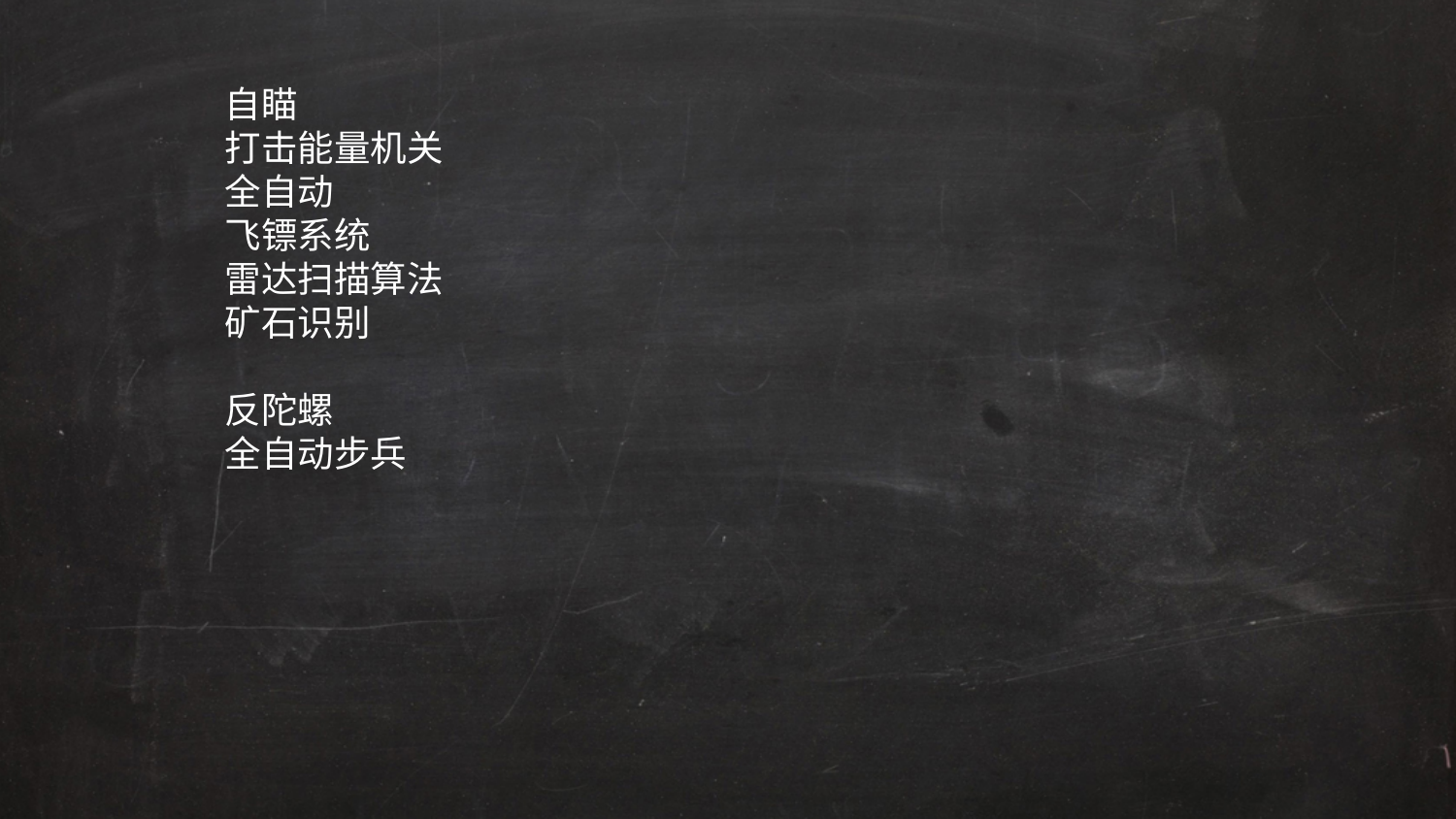

自瞄
打击能量机关
全自动
飞镖系统
雷达扫描算法
矿石识别

反陀螺
全自动步兵